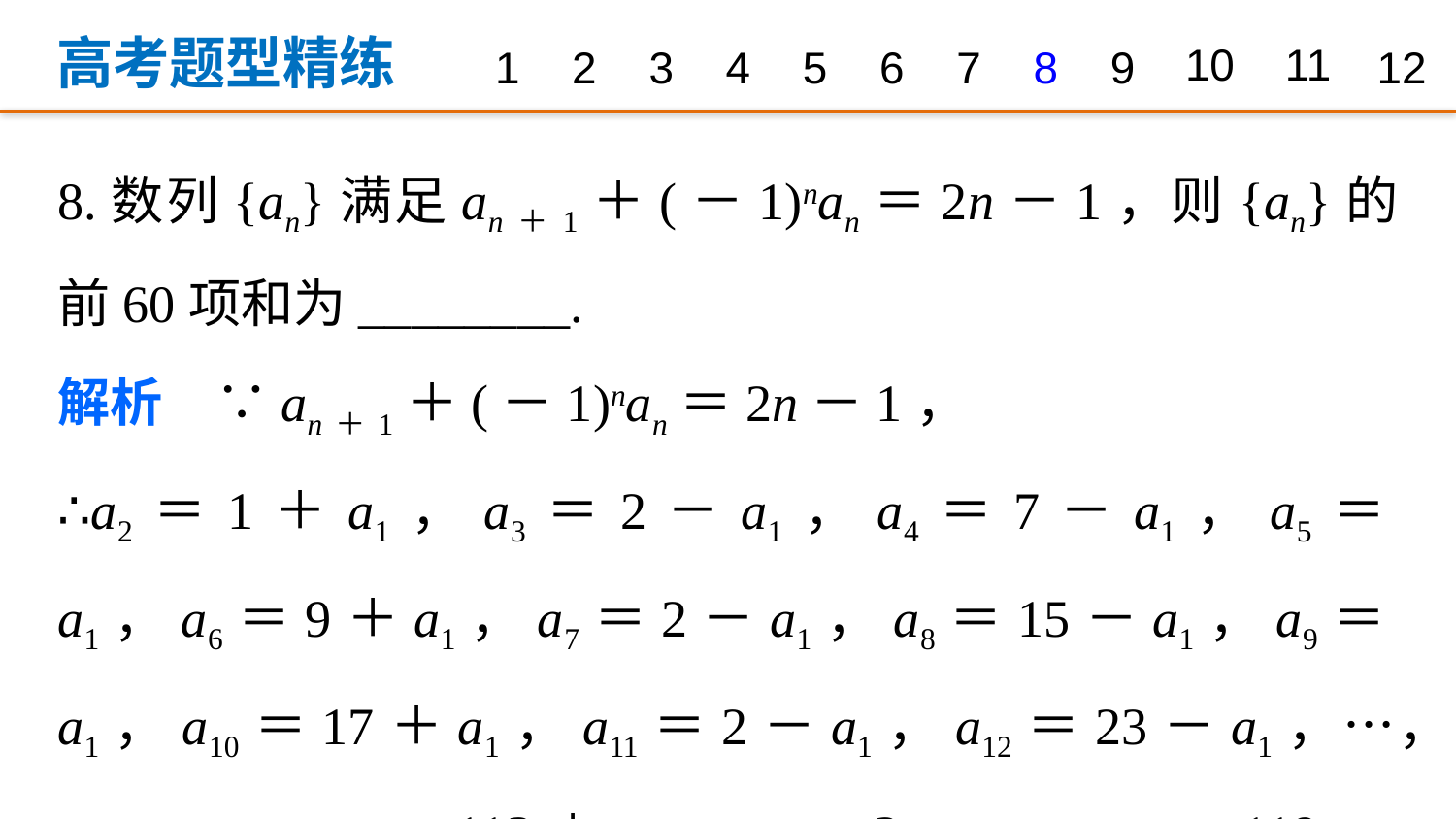

高考题型精练
1
2
3
4
5
6
7
8
9
10
11
12
8.数列{an}满足an＋1＋(－1)nan＝2n－1，则{an}的前60项和为________.
解析　∵an＋1＋(－1)nan＝2n－1，
∴a2＝1＋a1，a3＝2－a1，a4＝7－a1，a5＝a1，a6＝9＋a1，a7＝2－a1，a8＝15－a1，a9＝a1，a10＝17＋a1，a11＝2－a1，a12＝23－a1，…，a57＝a1，a58＝113＋a1，a59＝2－a1，a60＝119－a1，